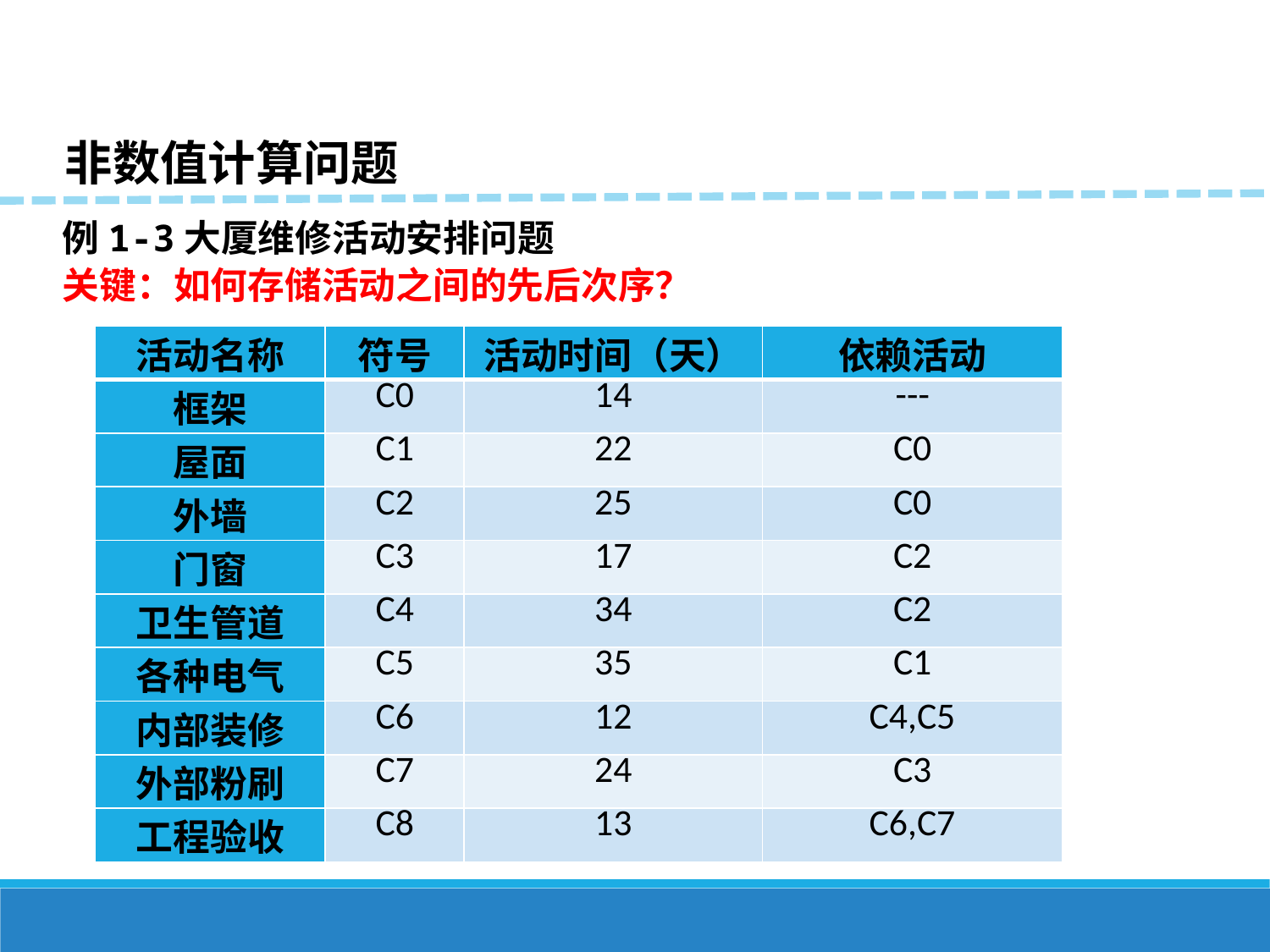

非数值计算问题
例1-3大厦维修活动安排问题
关键：如何存储活动之间的先后次序？
| 活动名称 | 符号 | 活动时间（天） | 依赖活动 |
| --- | --- | --- | --- |
| 框架 | C0 | 14 | --- |
| 屋面 | C1 | 22 | C0 |
| 外墙 | C2 | 25 | C0 |
| 门窗 | C3 | 17 | C2 |
| 卫生管道 | C4 | 34 | C2 |
| 各种电气 | C5 | 35 | C1 |
| 内部装修 | C6 | 12 | C4,C5 |
| 外部粉刷 | C7 | 24 | C3 |
| 工程验收 | C8 | 13 | C6,C7 |